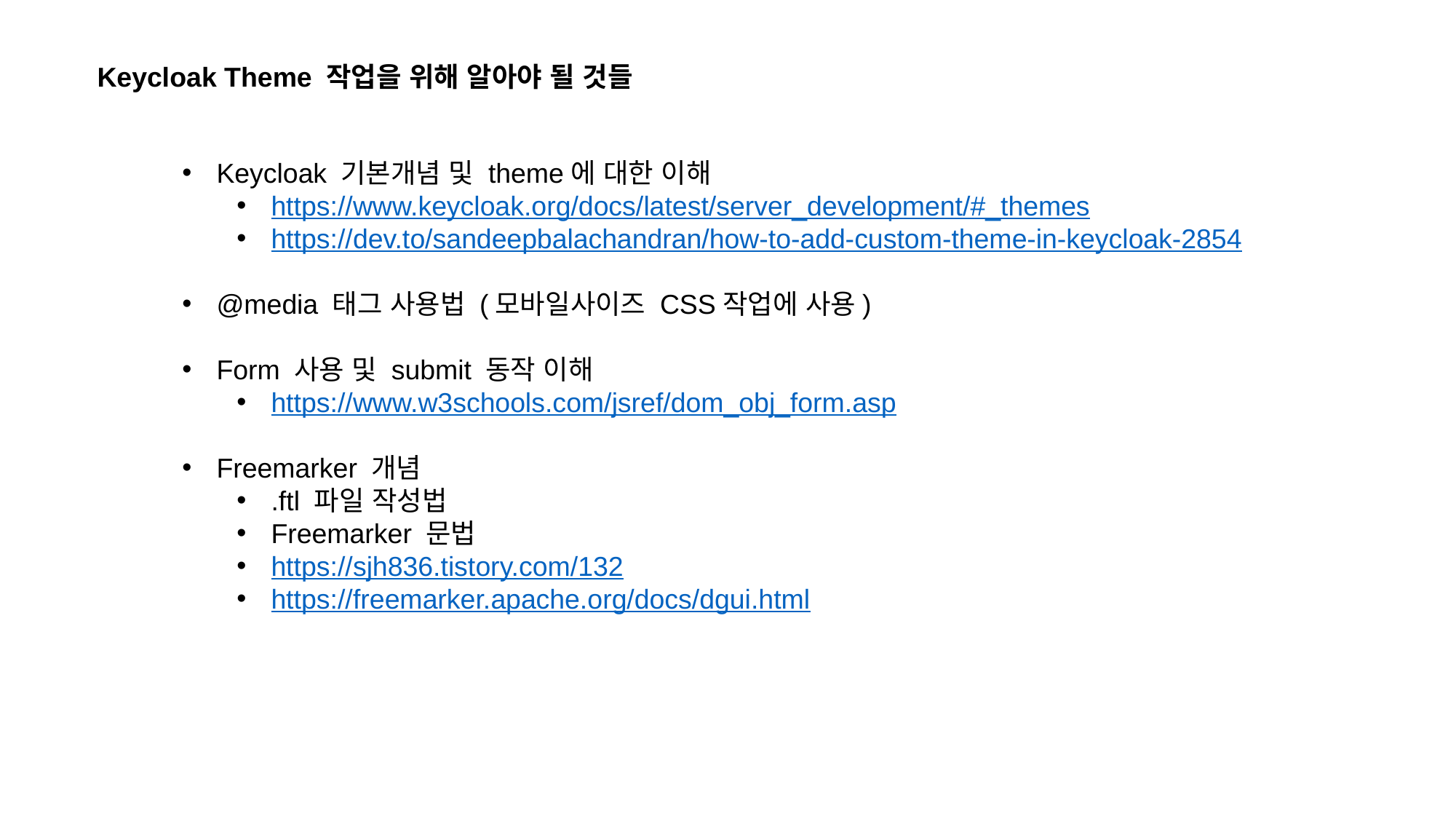

Keycloak Theme 작업을 위해 알아야 될 것들
Keycloak 기본개념 및 theme에 대한 이해
https://www.keycloak.org/docs/latest/server_development/#_themes
https://dev.to/sandeepbalachandran/how-to-add-custom-theme-in-keycloak-2854

@media 태그 사용법 (모바일사이즈 CSS작업에 사용)

Form 사용 및 submit 동작 이해
https://www.w3schools.com/jsref/dom_obj_form.asp

Freemarker 개념
.ftl 파일 작성법
Freemarker 문법
https://sjh836.tistory.com/132
https://freemarker.apache.org/docs/dgui.html